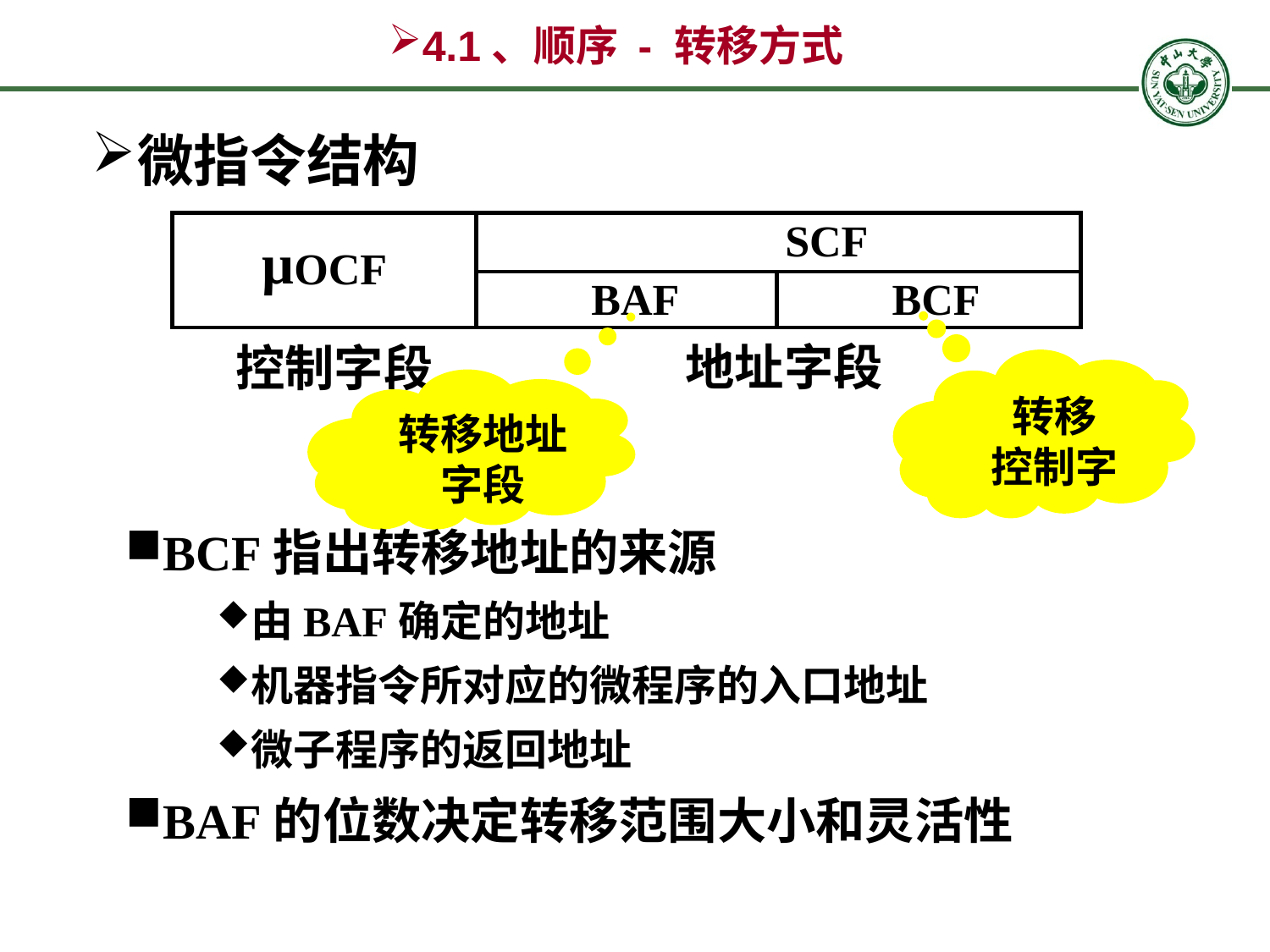

# 4.1、顺序 - 转移方式
微指令结构

SCF
μ
OCF

BAF
BCF

地址字段
控制字段
转移
控制字
转移地址字段
BCF指出转移地址的来源
由BAF确定的地址
机器指令所对应的微程序的入口地址
微子程序的返回地址
BAF的位数决定转移范围大小和灵活性